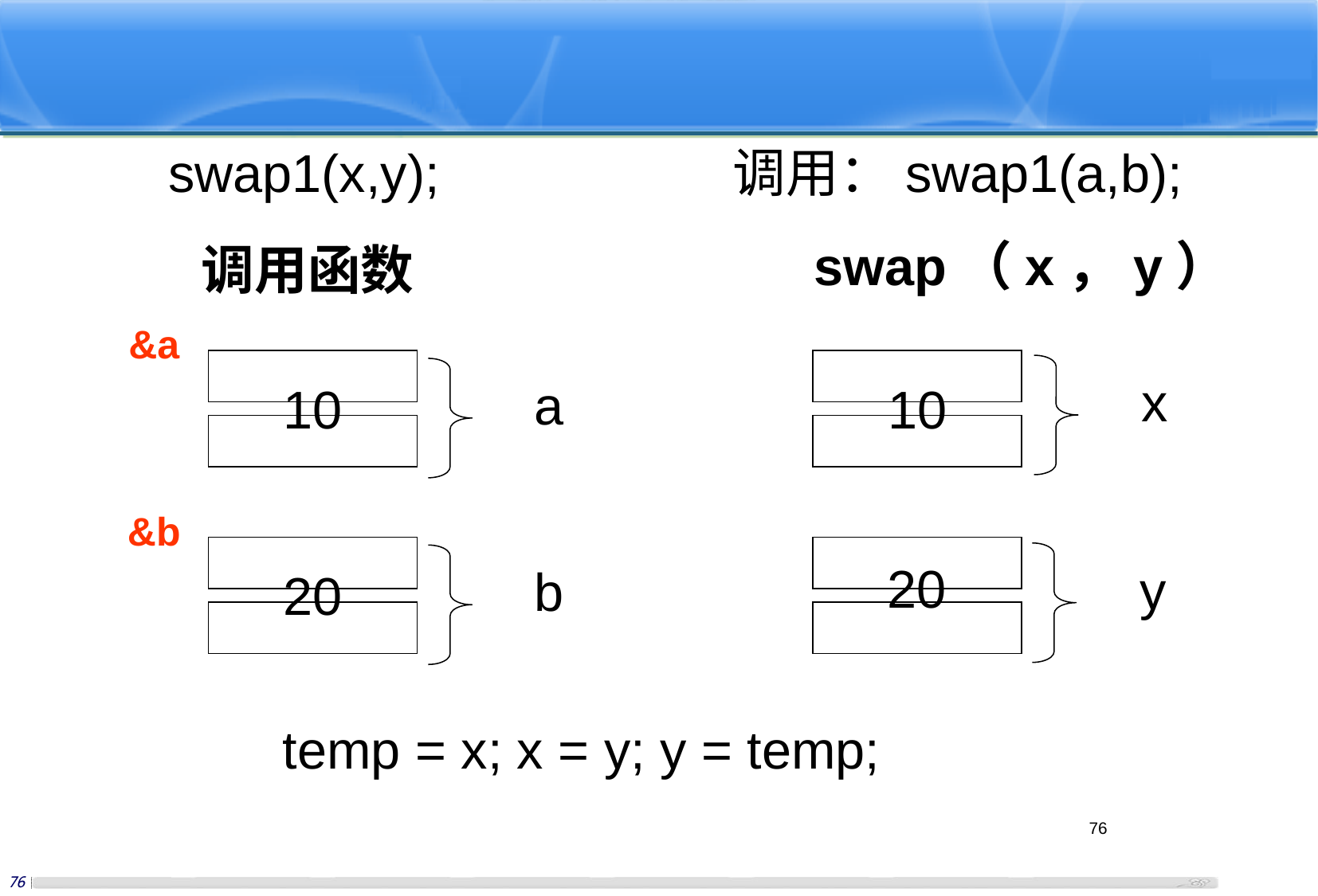

swap1(x,y);                   调用：swap1(a,b);
swap（x，y）
调用函数
   &a

a
10

x
10

   &b

20
y
b
20

temp = x; x = y; y = temp;
76